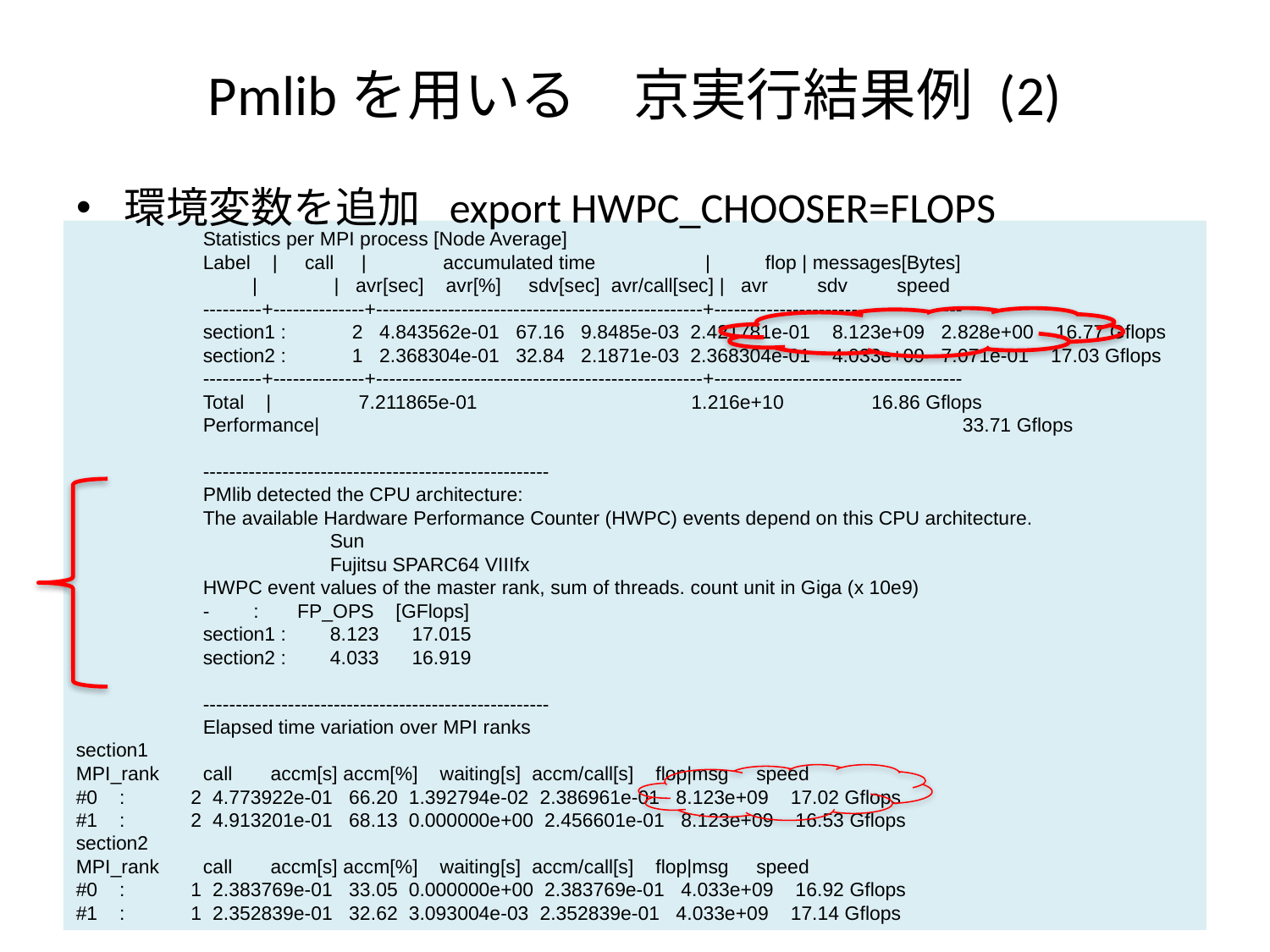

# Pmlibを用いる　京実行結果例 (2)
環境変数を追加  export HWPC_CHOOSER=FLOPS
	Statistics per MPI process [Node Average]
	Label    |     call     |              accumulated time                    |          flop | messages[Bytes]
	         |              |   avr[sec]    avr[%]     sdv[sec]  avr/call[sec] |   avr         sdv         speed
	---------+--------------+--------------------------------------------------+--------------------------------------
	section1 :            2   4.843562e-01   67.16   9.8485e-03  2.421781e-01    8.123e+09   2.828e+00    16.77 Gflops
	section2 :            1   2.368304e-01   32.84   2.1871e-03  2.368304e-01    4.033e+09   7.071e-01    17.03 Gflops
	---------+--------------+--------------------------------------------------+--------------------------------------
	Total    |                7.211865e-01                                       1.216e+10                16.86 Gflops
	Performance| 			                                                                     33.71 Gflops

	-----------------------------------------------------
	PMlib detected the CPU architecture:
	The available Hardware Performance Counter (HWPC) events depend on this CPU architecture.
		Sun
		Fujitsu SPARC64 VIIIfx
	HWPC event values of the master rank, sum of threads. count unit in Giga (x 10e9)
	-        :       FP_OPS    [GFlops]
	section1 :        8.123      17.015
	section2 :        4.033      16.919

	-----------------------------------------------------
	Elapsed time variation over MPI ranks
section1
MPI_rank        call       accm[s] accm[%]    waiting[s]  accm/call[s]    flop|msg     speed
#0    :            2  4.773922e-01   66.20  1.392794e-02  2.386961e-01   8.123e+09    17.02 Gflops
#1    :            2  4.913201e-01   68.13  0.000000e+00  2.456601e-01   8.123e+09    16.53 Gflops
section2
MPI_rank        call       accm[s] accm[%]    waiting[s]  accm/call[s]    flop|msg     speed
#0    :            1  2.383769e-01   33.05  0.000000e+00  2.383769e-01   4.033e+09    16.92 Gflops
#1    :            1  2.352839e-01   32.62  3.093004e-03  2.352839e-01   4.033e+09    17.14 Gflops